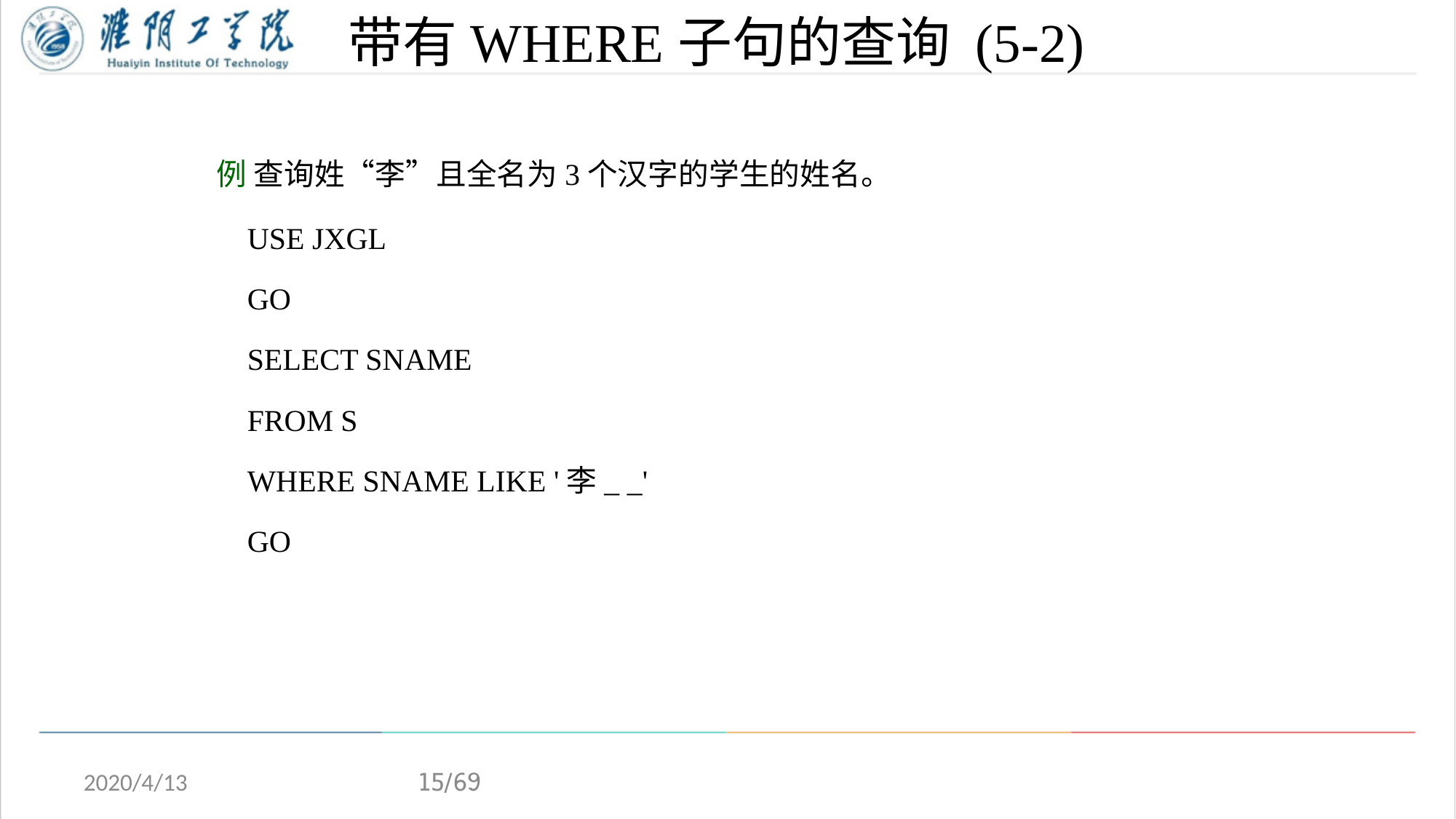

# 带有WHERE子句的查询 (5-2)
例 查询姓“李”且全名为3个汉字的学生的姓名。
    USE JXGL
    GO
    SELECT SNAME
    FROM S
    WHERE SNAME LIKE '李_ _'
    GO
15/69
2020/4/13